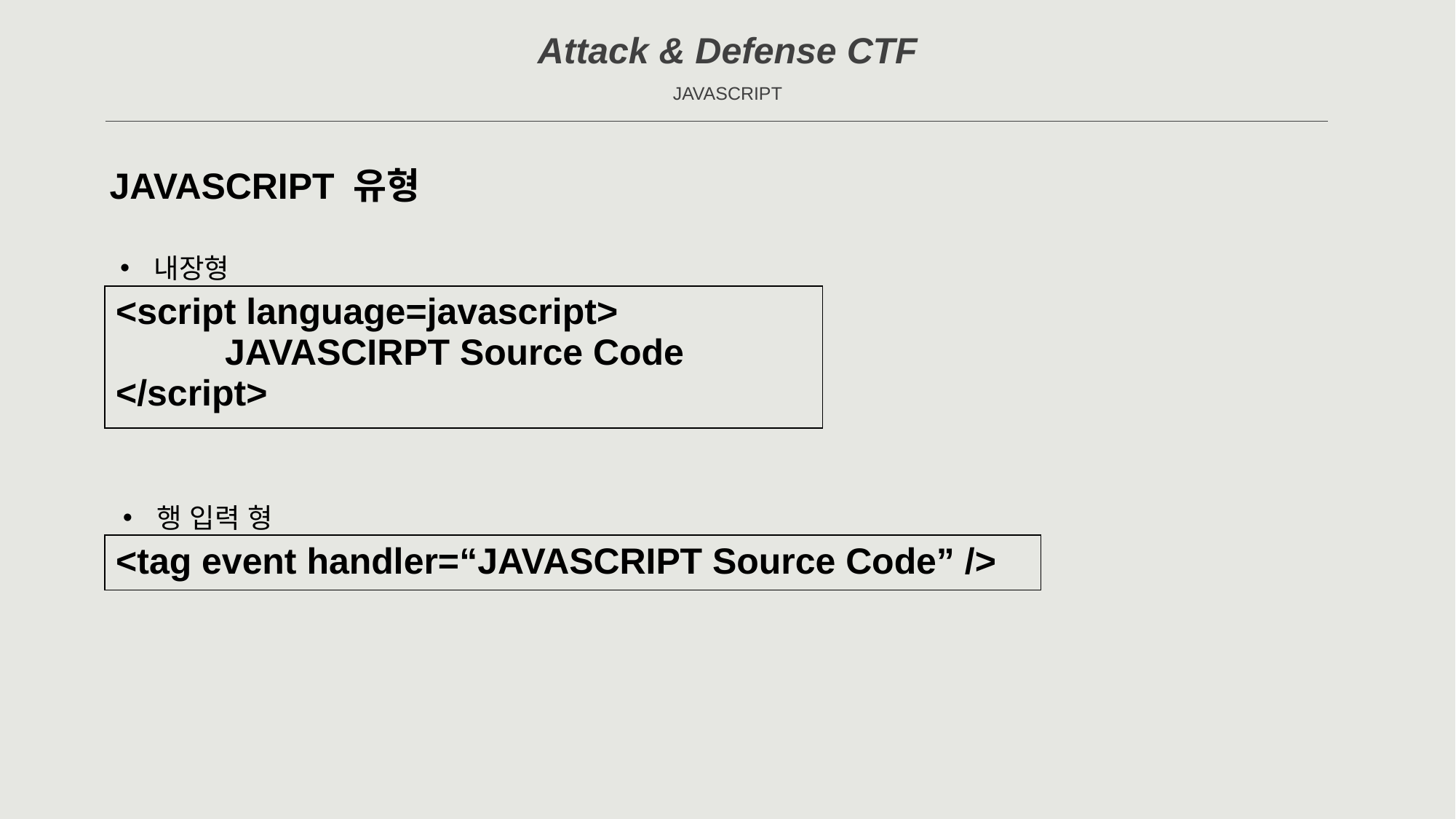

Attack & Defense CTF
JAVASCRIPT
JAVASCRIPT 유형
내장형

| <script language=javascript> JAVASCIRPT Source Code </script> |
| --- |
행 입력 형

| <tag event handler=“JAVASCRIPT Source Code” /> |
| --- |